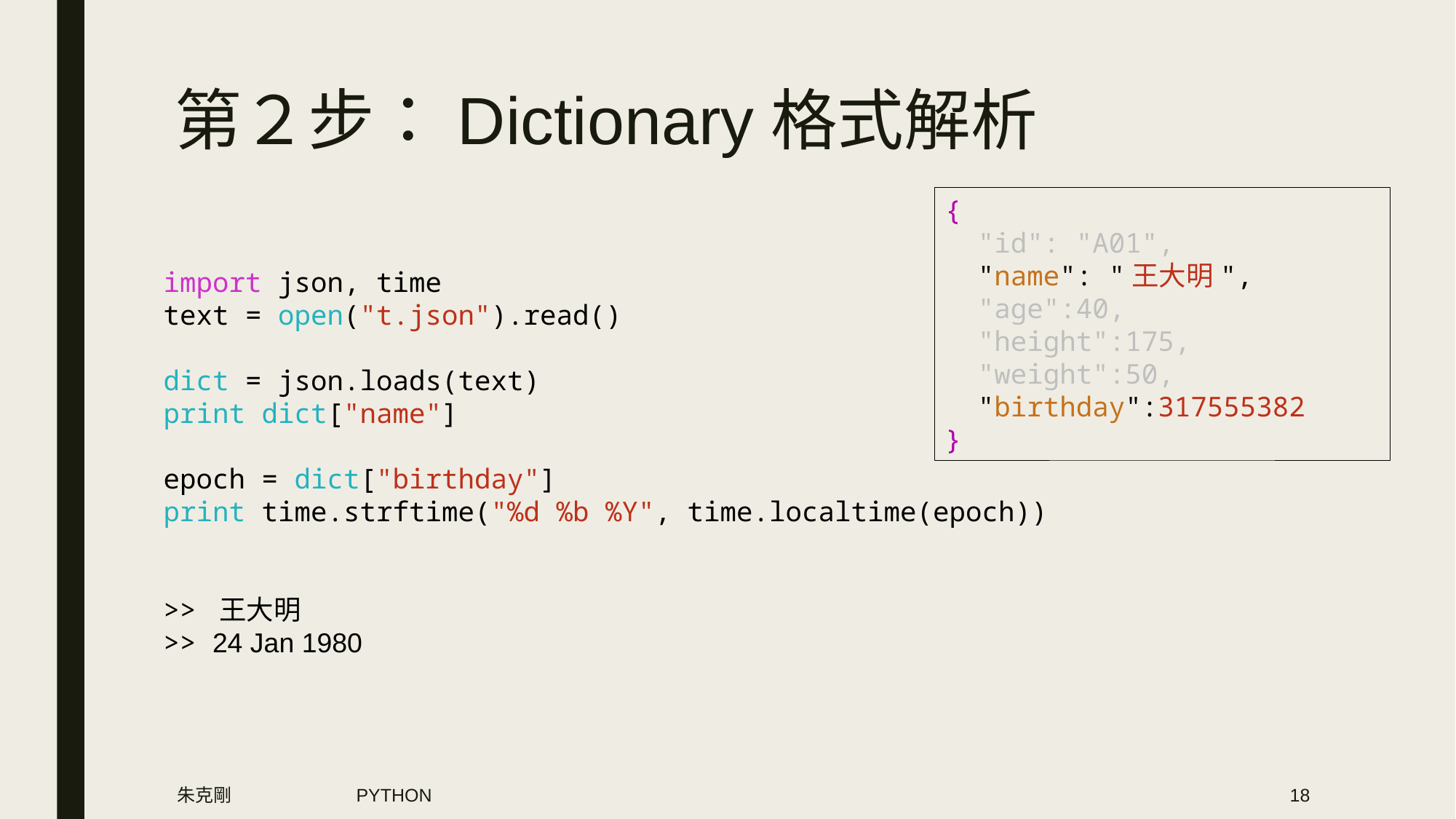

# 第２步：Dictionary格式解析
{
  "id": "A01",
  "name": "王大明",
  "age":40,
  "height":175,
  "weight":50,
  "birthday":317555382
}
import json, time
text = open("t.json").read()

dict = json.loads(text)
print dict["name"]

epoch = dict["birthday"]
print time.strftime("%d %b %Y", time.localtime(epoch))

>> 王大明
>> 24 Jan 1980
朱克剛
PYTHON
18